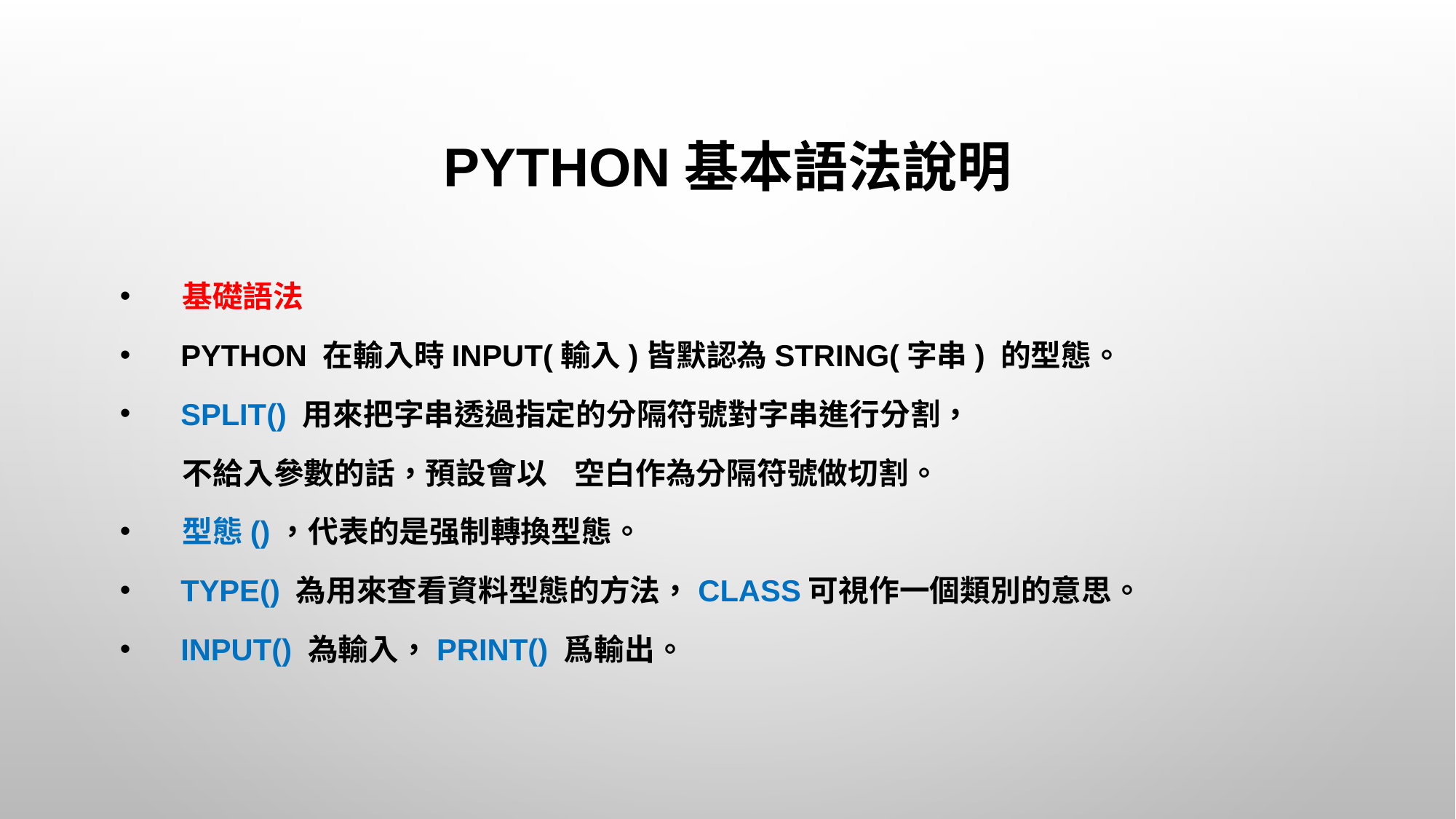

# Python基本語法說明
    基礎語法
    python 在輸入時input(輸入)皆默認為string(字串) 的型態。
    split() 用來把字串透過指定的分隔符號對字串進行分割，
        不給入參數的話，預設會以    空白作為分隔符號做切割。
    型態()，代表的是强制轉換型態。
    type() 為用來查看資料型態的方法，class可視作一個類別的意思。
    input() 為輸入，print() 爲輸出。